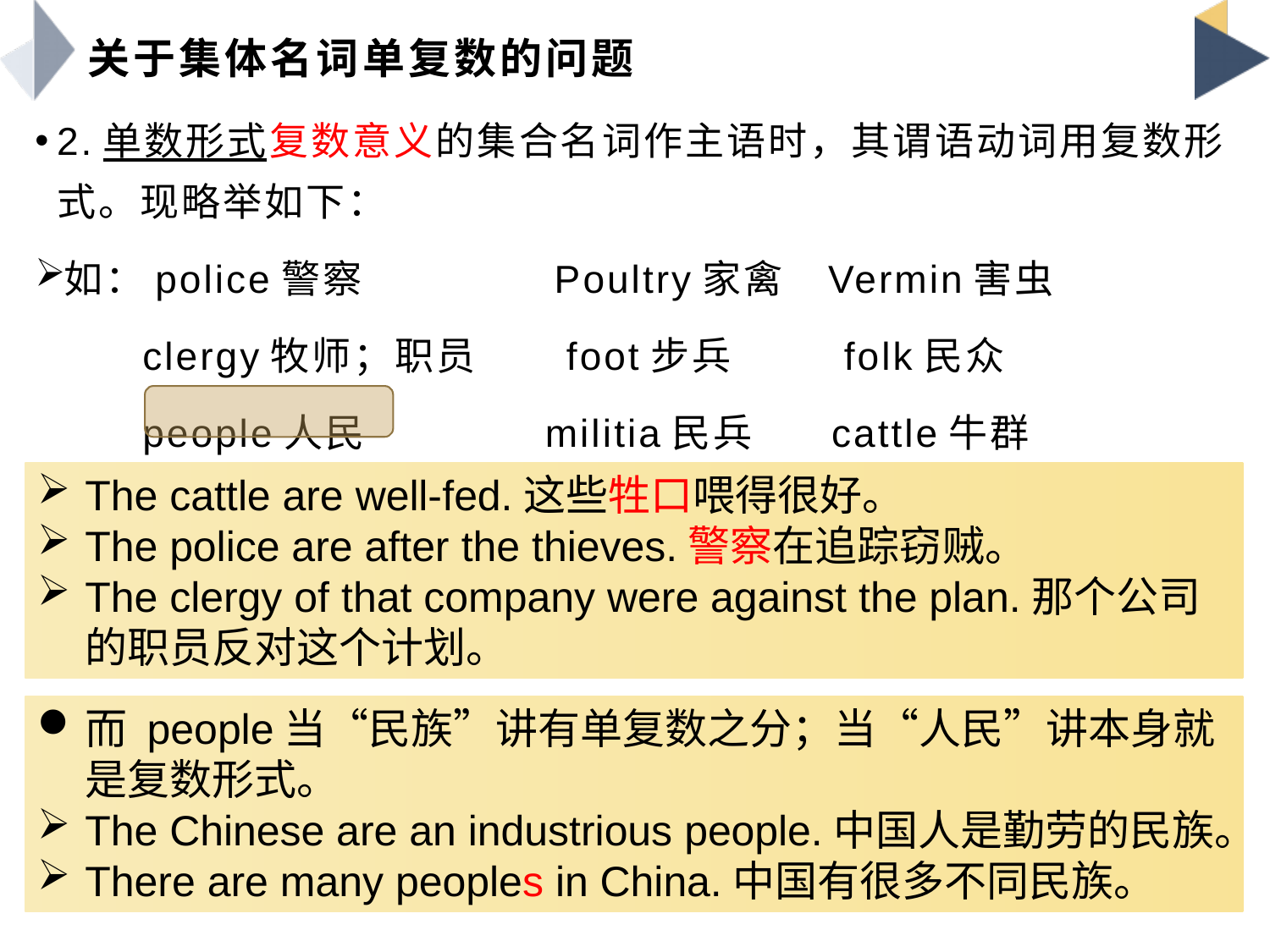

# 关于集体名词单复数的问题
2.单数形式复数意义的集合名词作主语时，其谓语动词用复数形式。现略举如下：
如：police警察                Poultry家禽   Vermin害虫
        clergy牧师；职员       foot步兵         folk民众
        people人民               militia民兵      cattle牛群

The cattle are well-fed.这些牲口喂得很好。
The police are after the thieves.警察在追踪窃贼。
The clergy of that company were against the plan.那个公司的职员反对这个计划。
而 people当“民族”讲有单复数之分；当“人民”讲本身就是复数形式。
The Chinese are an industrious people.中国人是勤劳的民族。
There are many peoples in China.中国有很多不同民族。